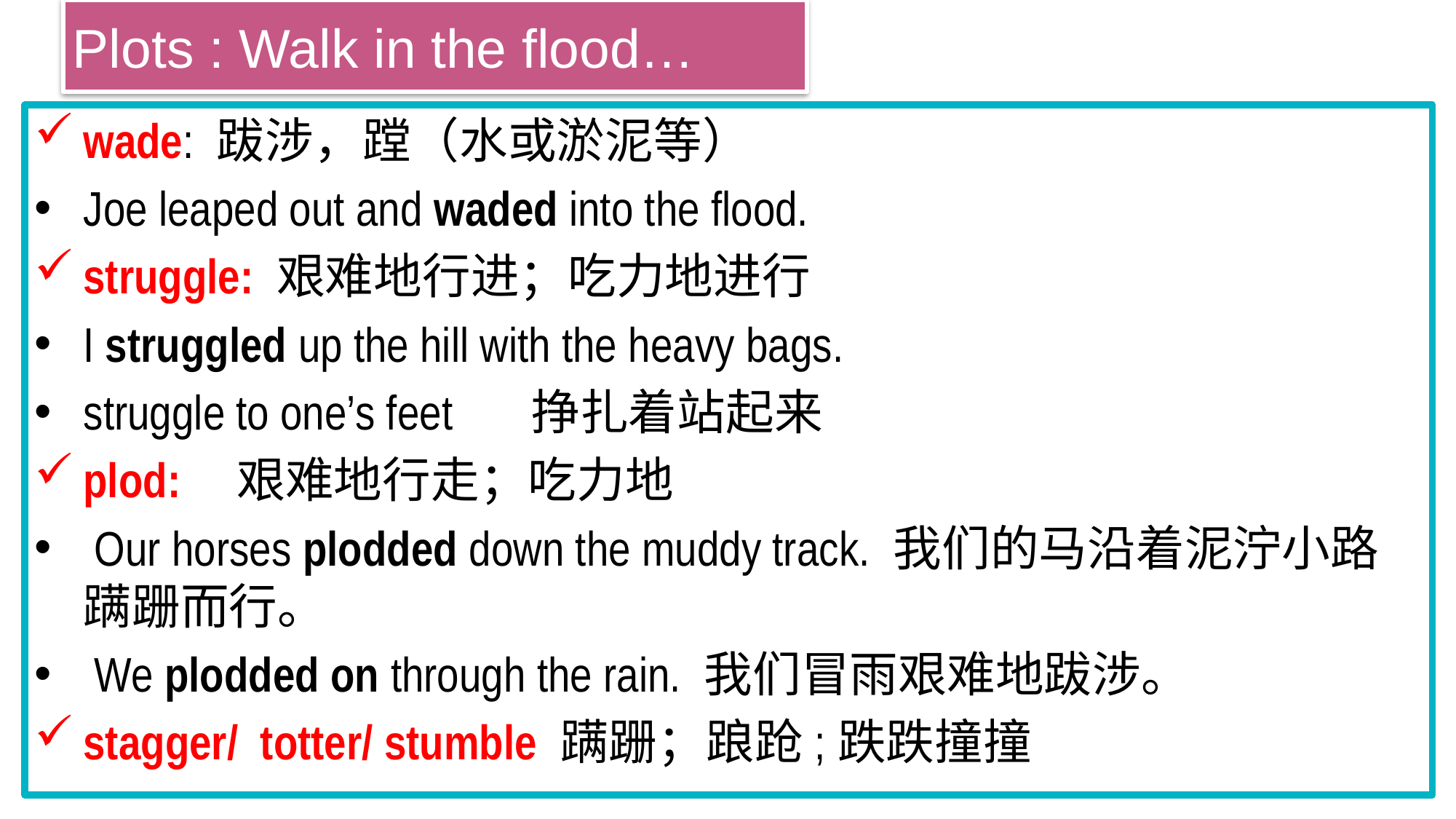

# Plots : Walk in the flood…
wade: 跋涉，蹚（水或淤泥等）
Joe leaped out and waded into the flood.
struggle: 艰难地行进；吃力地进行
I struggled up the hill with the heavy bags.
struggle to one’s feet      挣扎着站起来
plod:    艰难地行走；吃力地
 Our horses plodded down the muddy track. 我们的马沿着泥泞小路蹒跚而行。
 We plodded on through the rain. 我们冒雨艰难地跋涉。
stagger/  totter/ stumble 蹒跚；踉跄;跌跌撞撞